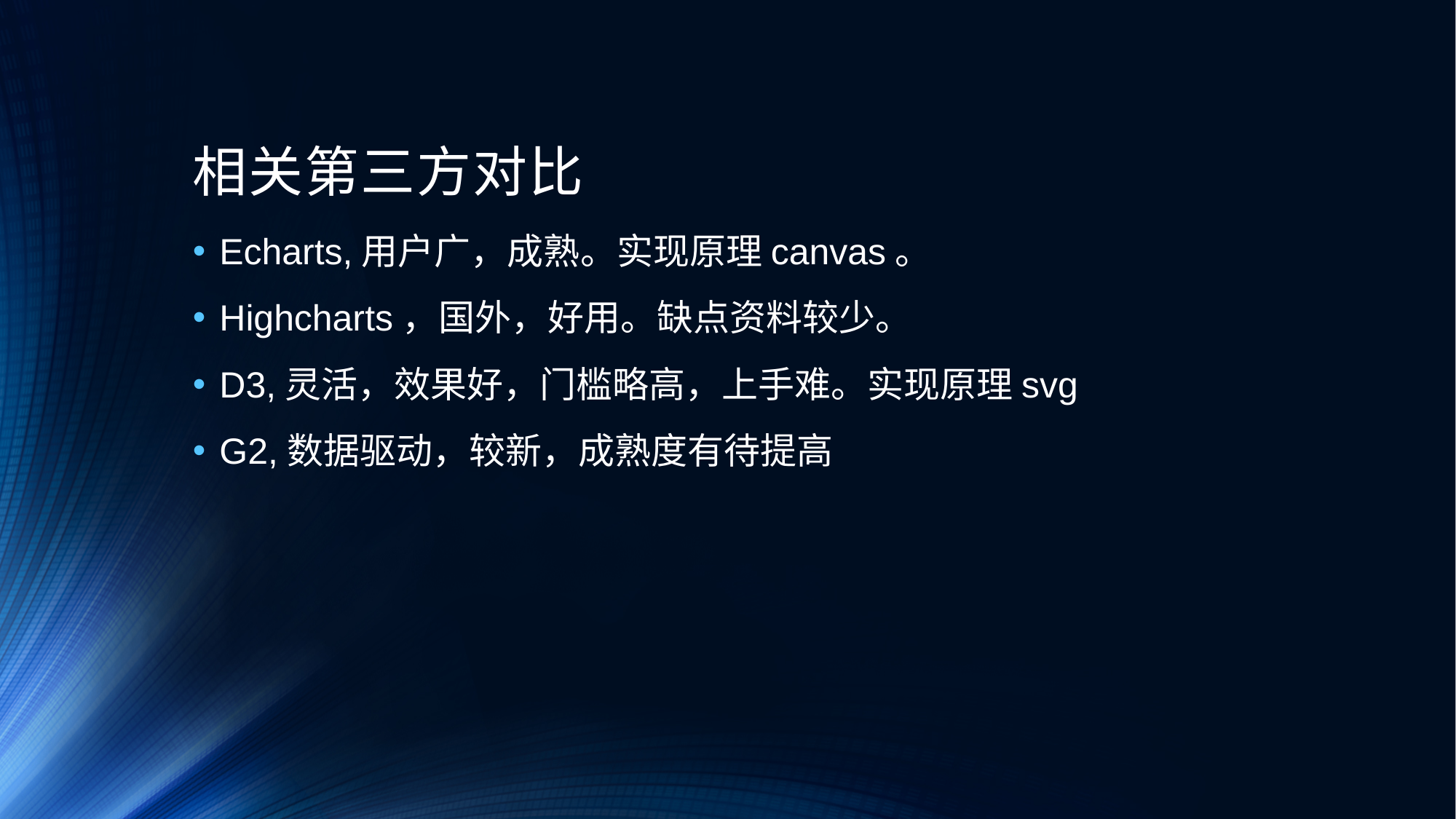

# 相关第三方对比
Echarts,用户广，成熟。实现原理canvas。
Highcharts，国外，好用。缺点资料较少。
D3,灵活，效果好，门槛略高，上手难。实现原理svg
G2,数据驱动，较新，成熟度有待提高